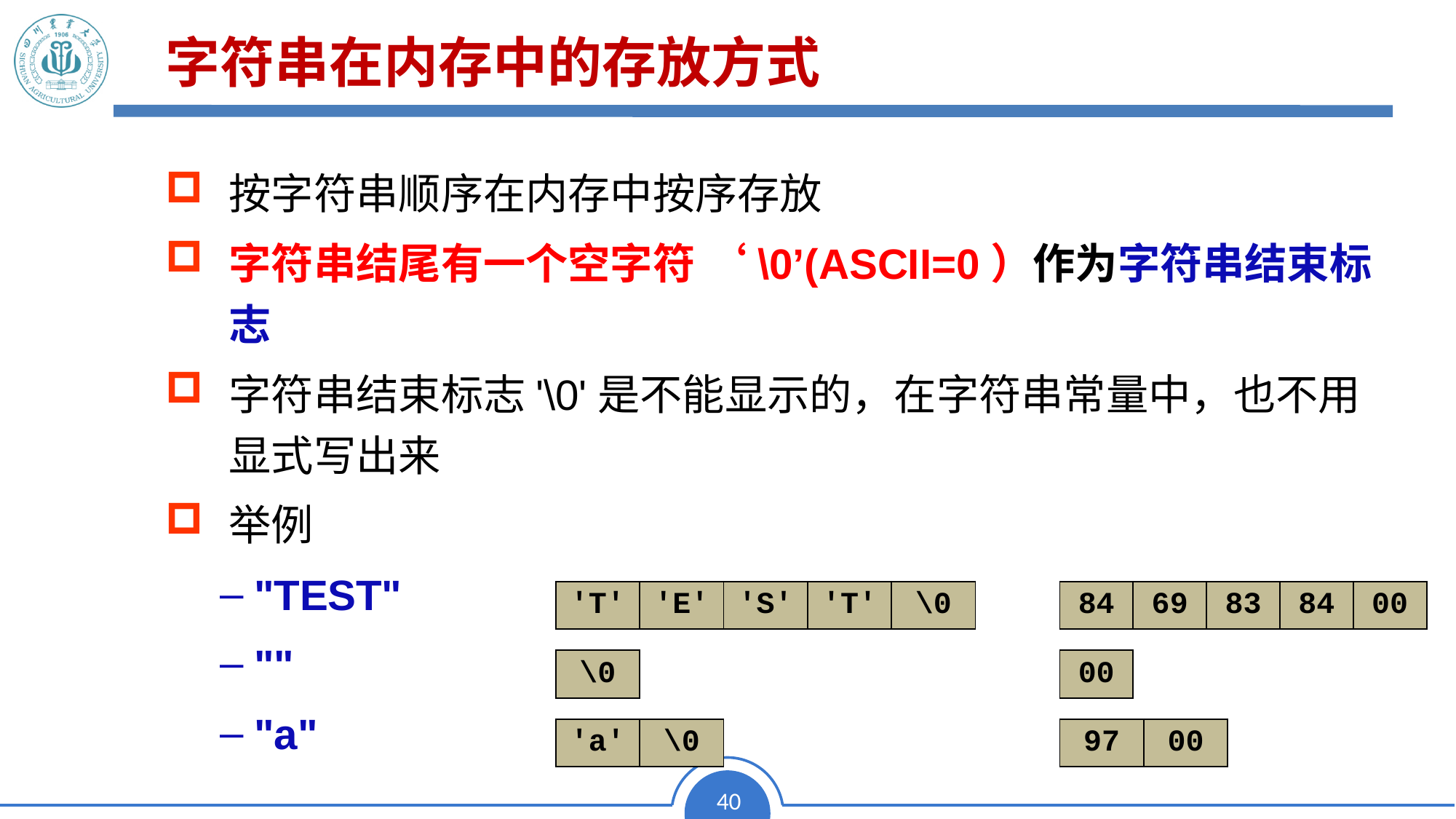

字符串在内存中的存放方式
按字符串顺序在内存中按序存放
字符串结尾有一个空字符 ‘\0’(ASCII=0）作为字符串结束标志
字符串结束标志'\0'是不能显示的，在字符串常量中，也不用显式写出来
举例
"TEST"
""
"a"
| 'T' | 'E' | 'S' | 'T' | \0 |
| --- | --- | --- | --- | --- |
| 84 | 69 | 83 | 84 | 00 |
| --- | --- | --- | --- | --- |
| \0 |
| --- |
| 00 |
| --- |
| 'a' | \0 |
| --- | --- |
| 97 | 00 |
| --- | --- |